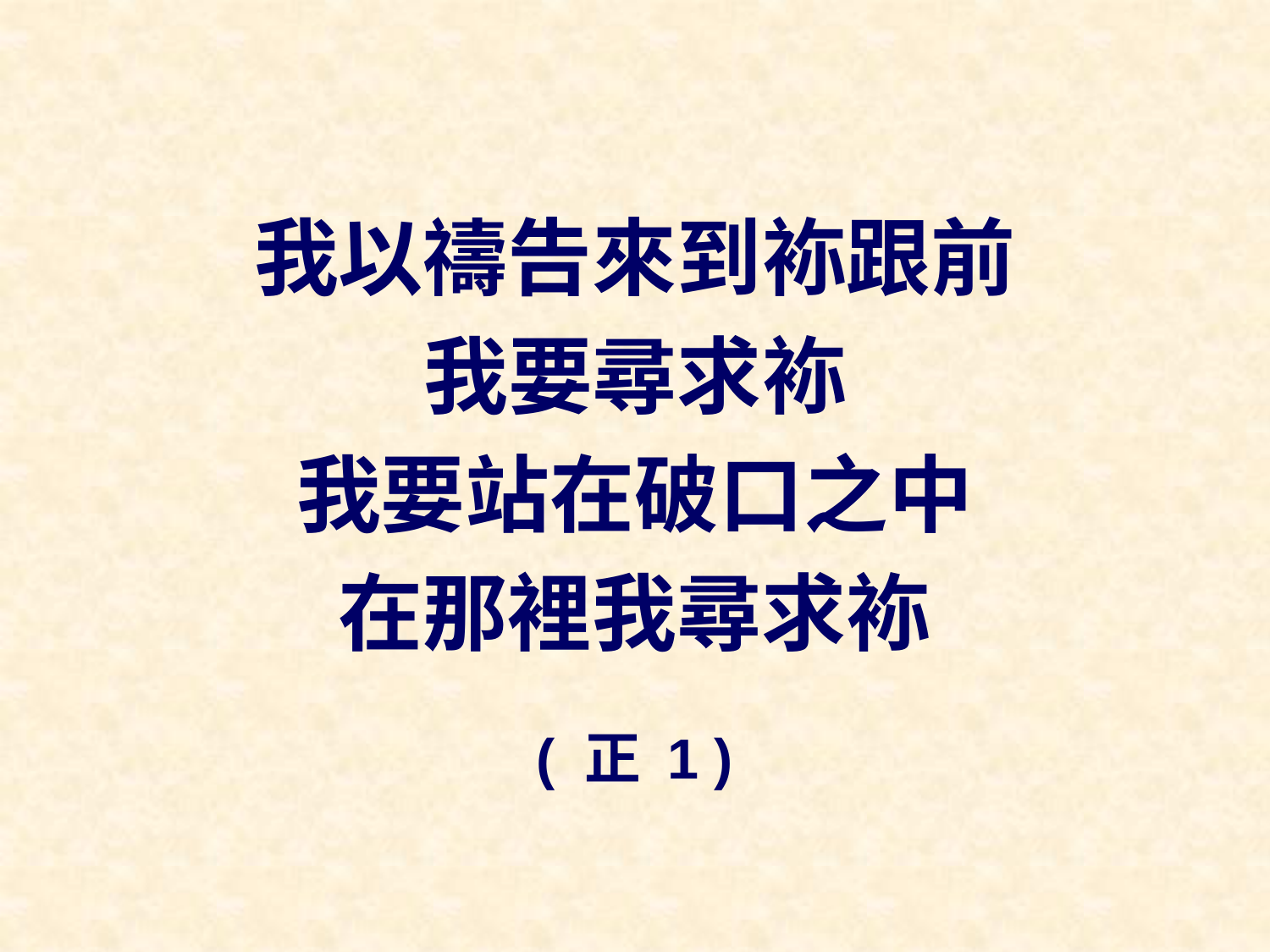

我以禱告來到袮跟前
我要尋求袮
我要站在破口之中
在那裡我尋求袮

( 正 1 )